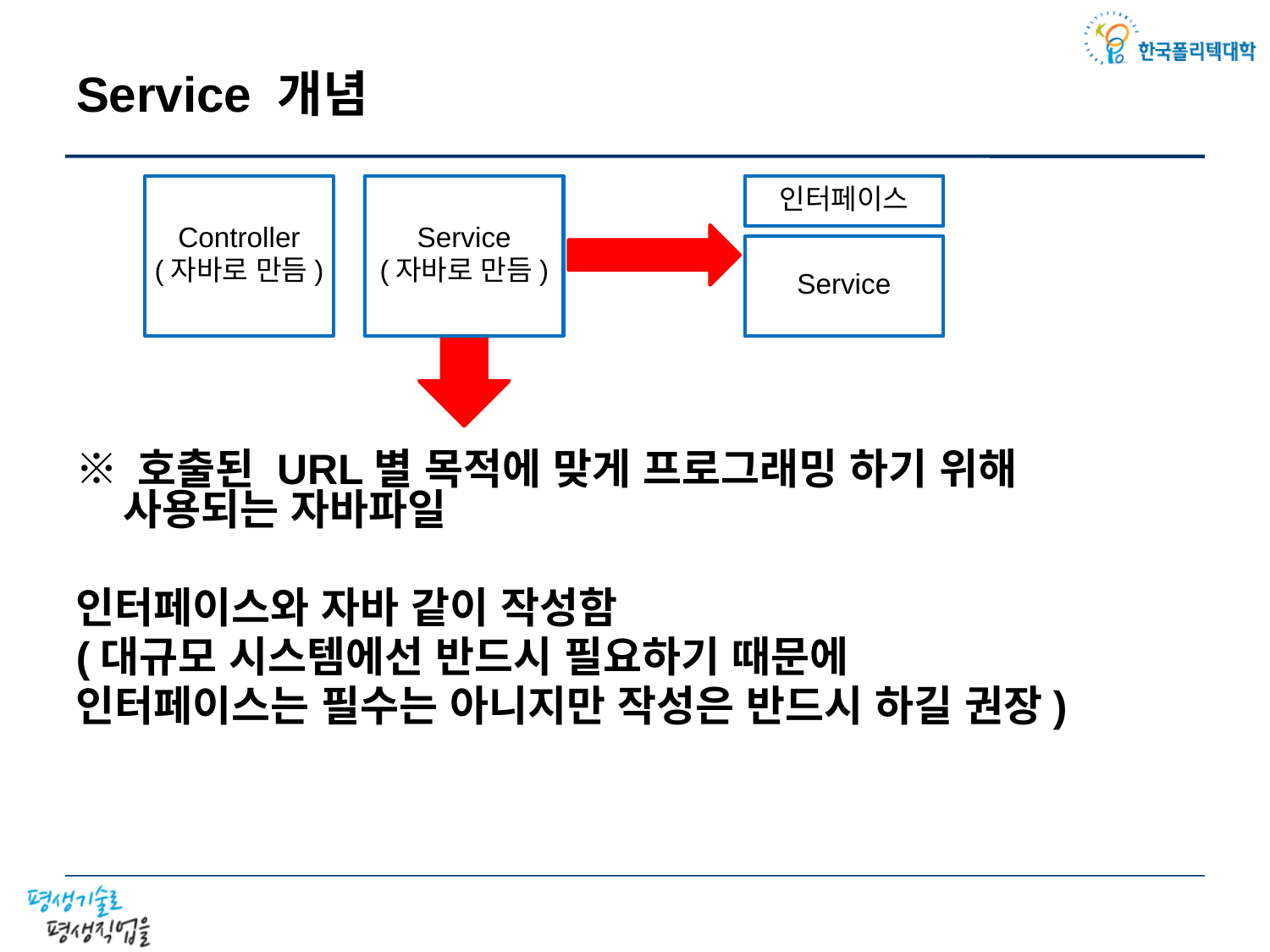

# Service 개념
Controller
(자바로 만듬)
Service
(자바로 만듬)
인터페이스

Service

※ 호출된 URL별 목적에 맞게 프로그래밍 하기 위해
    사용되는 자바파일

인터페이스와 자바 같이 작성함
(대규모 시스템에선 반드시 필요하기 때문에
인터페이스는 필수는 아니지만 작성은 반드시 하길 권장)